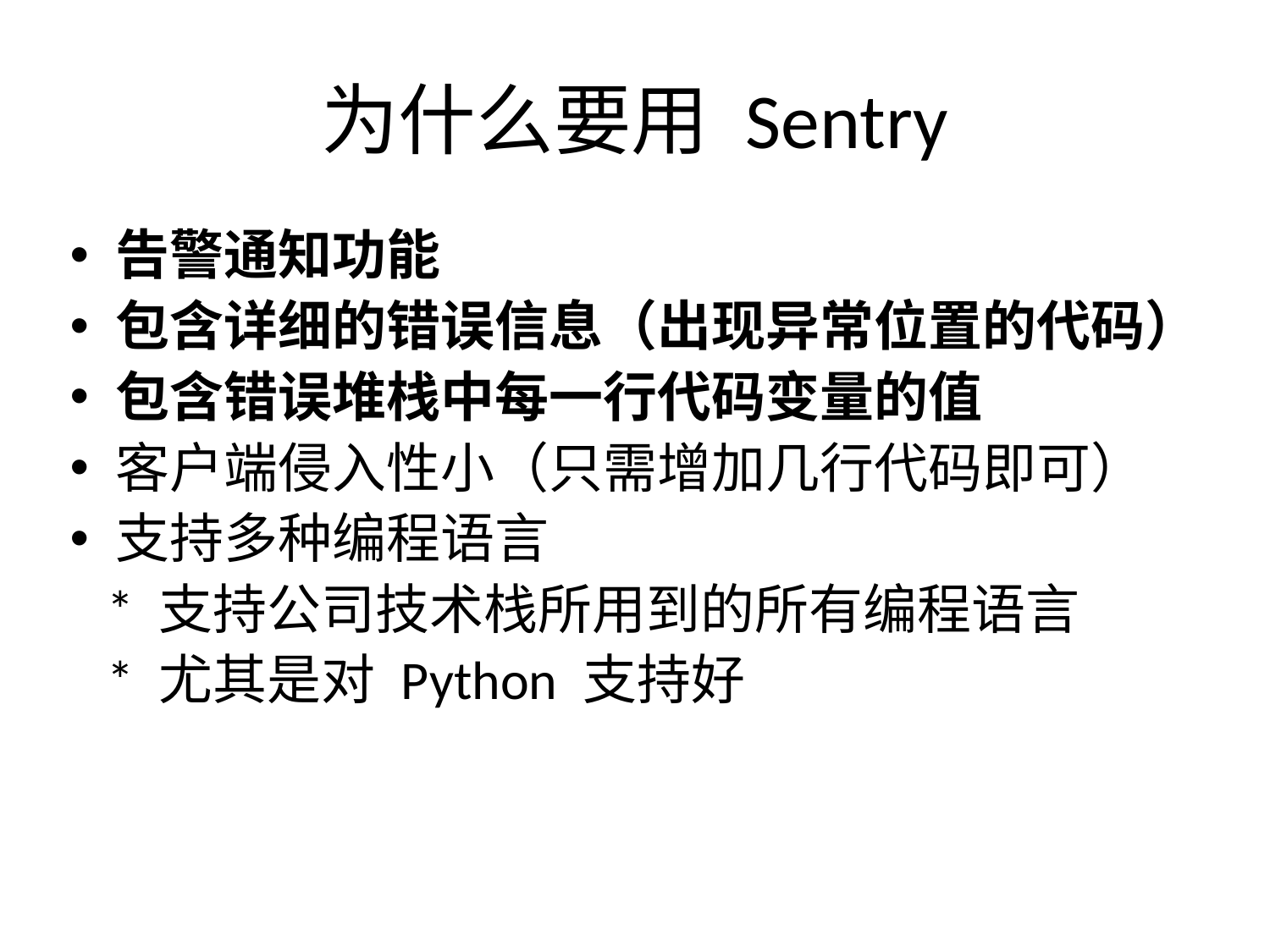

# 为什么要用 Sentry
告警通知功能
包含详细的错误信息（出现异常位置的代码）
包含错误堆栈中每一行代码变量的值
客户端侵入性小（只需增加几行代码即可）
支持多种编程语言
   * 支持公司技术栈所用到的所有编程语言
   * 尤其是对 Python 支持好